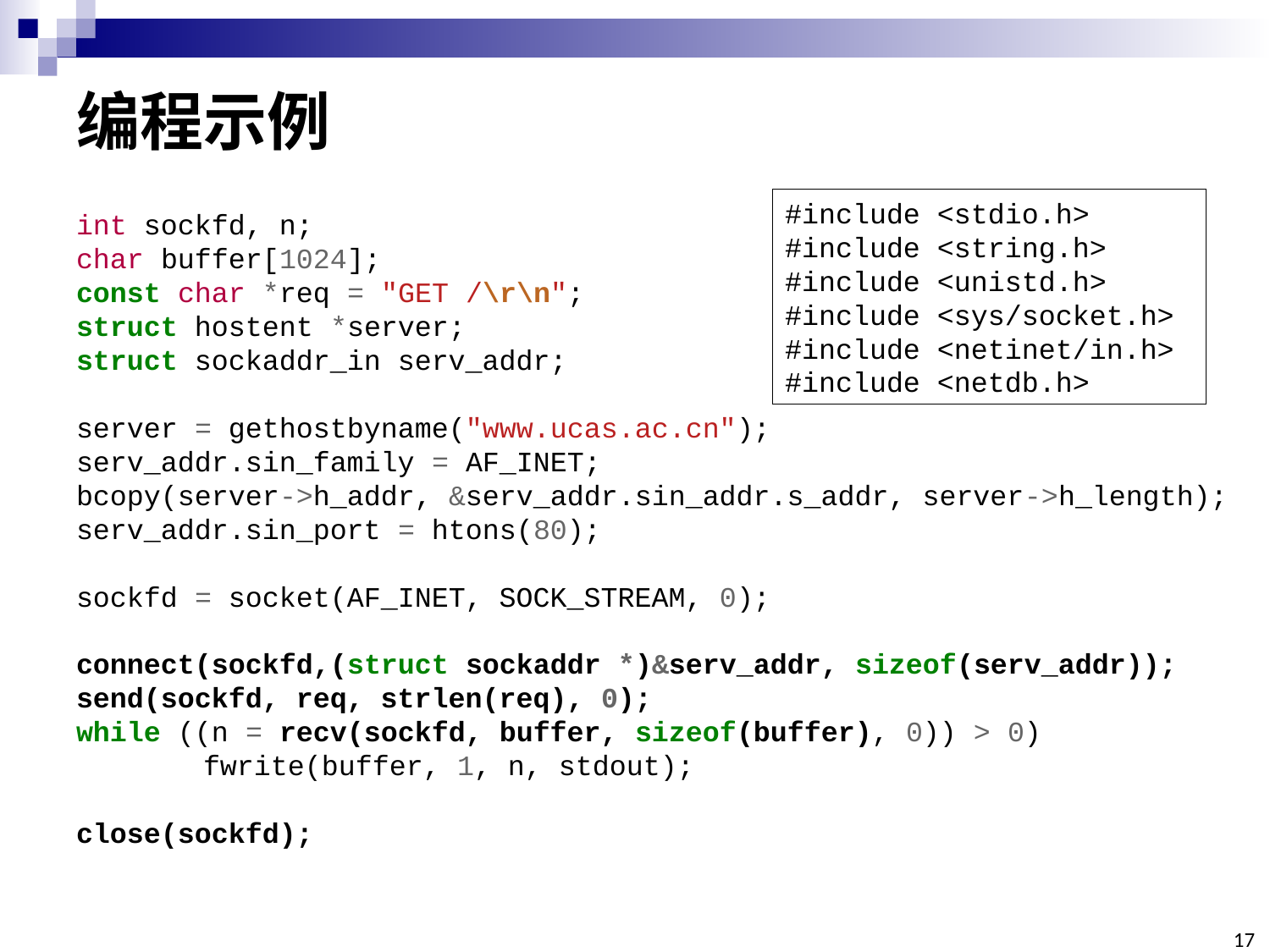

# 编程示例
#include <stdio.h>
#include <string.h>
#include <unistd.h>
#include <sys/socket.h>
#include <netinet/in.h>
#include <netdb.h>
int sockfd, n;
char buffer[1024];
const char *req = "GET /\r\n";
struct hostent *server;
struct sockaddr_in serv_addr;

server = gethostbyname("www.ucas.ac.cn");
serv_addr.sin_family = AF_INET;
bcopy(server->h_addr, &serv_addr.sin_addr.s_addr, server->h_length);
serv_addr.sin_port = htons(80);

sockfd = socket(AF_INET, SOCK_STREAM, 0);

connect(sockfd,(struct sockaddr *)&serv_addr, sizeof(serv_addr));
send(sockfd, req, strlen(req), 0);
while ((n = recv(sockfd, buffer, sizeof(buffer), 0)) > 0)
	fwrite(buffer, 1, n, stdout);

close(sockfd);

17